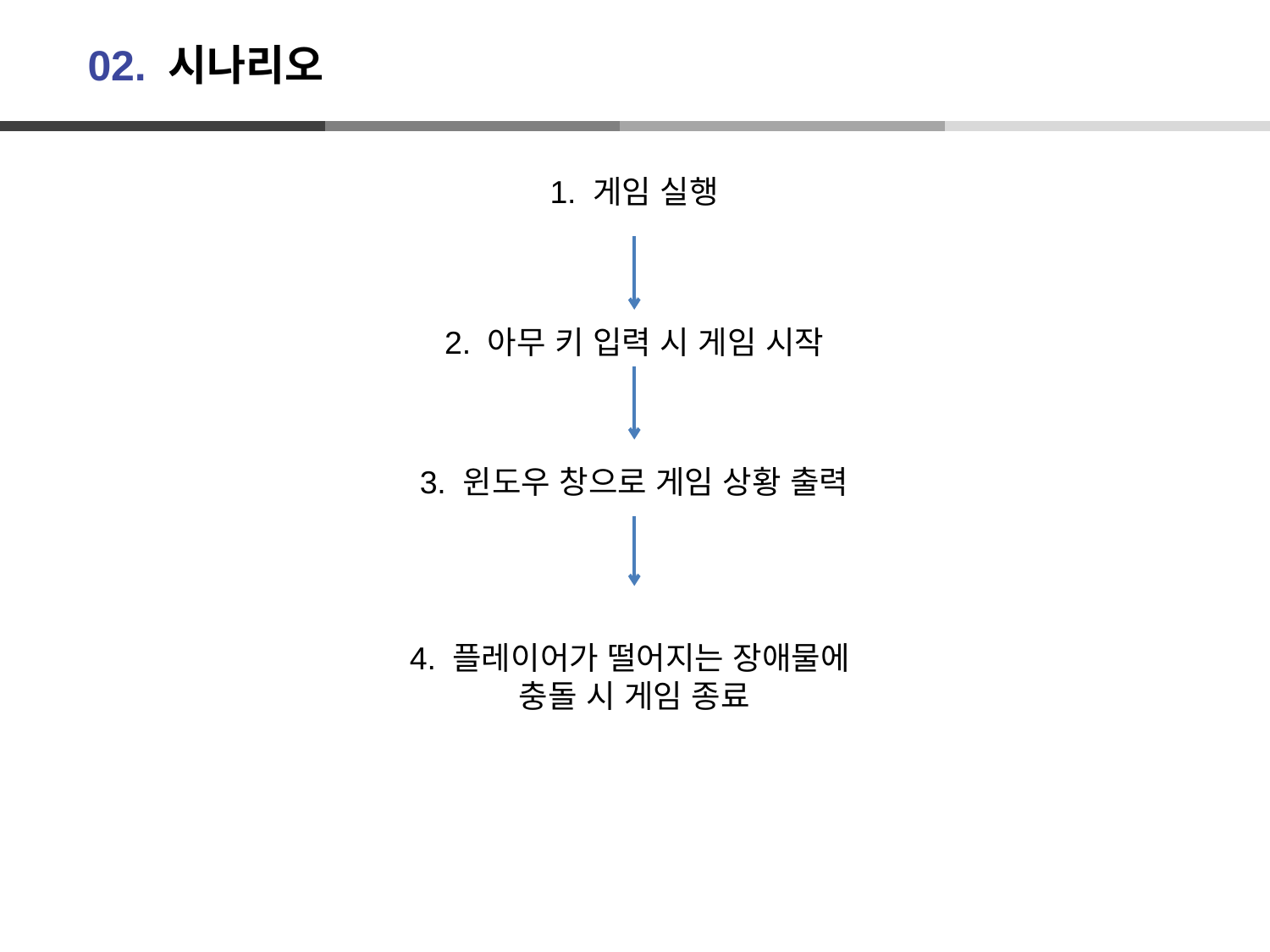

# 02. 시나리오

1. 게임 실행
2. 아무 키 입력 시 게임 시작
3. 윈도우 창으로 게임 상황 출력
4. 플레이어가 떨어지는 장애물에
충돌 시 게임 종료